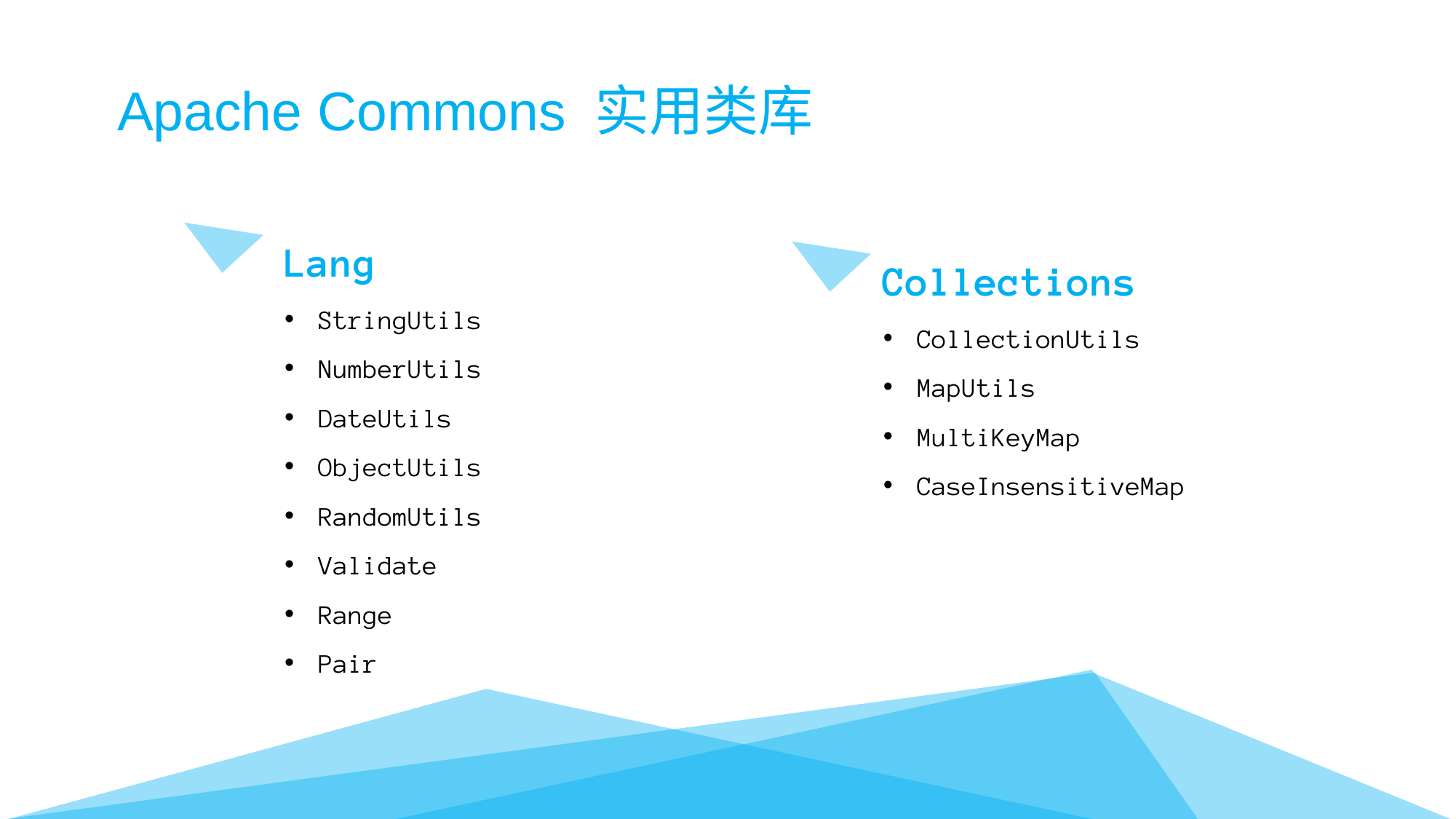

Apache Commons 实用类库
Lang
StringUtils
NumberUtils
DateUtils
ObjectUtils
RandomUtils
Validate
Range
Pair
Collections
CollectionUtils
MapUtils
MultiKeyMap
CaseInsensitiveMap